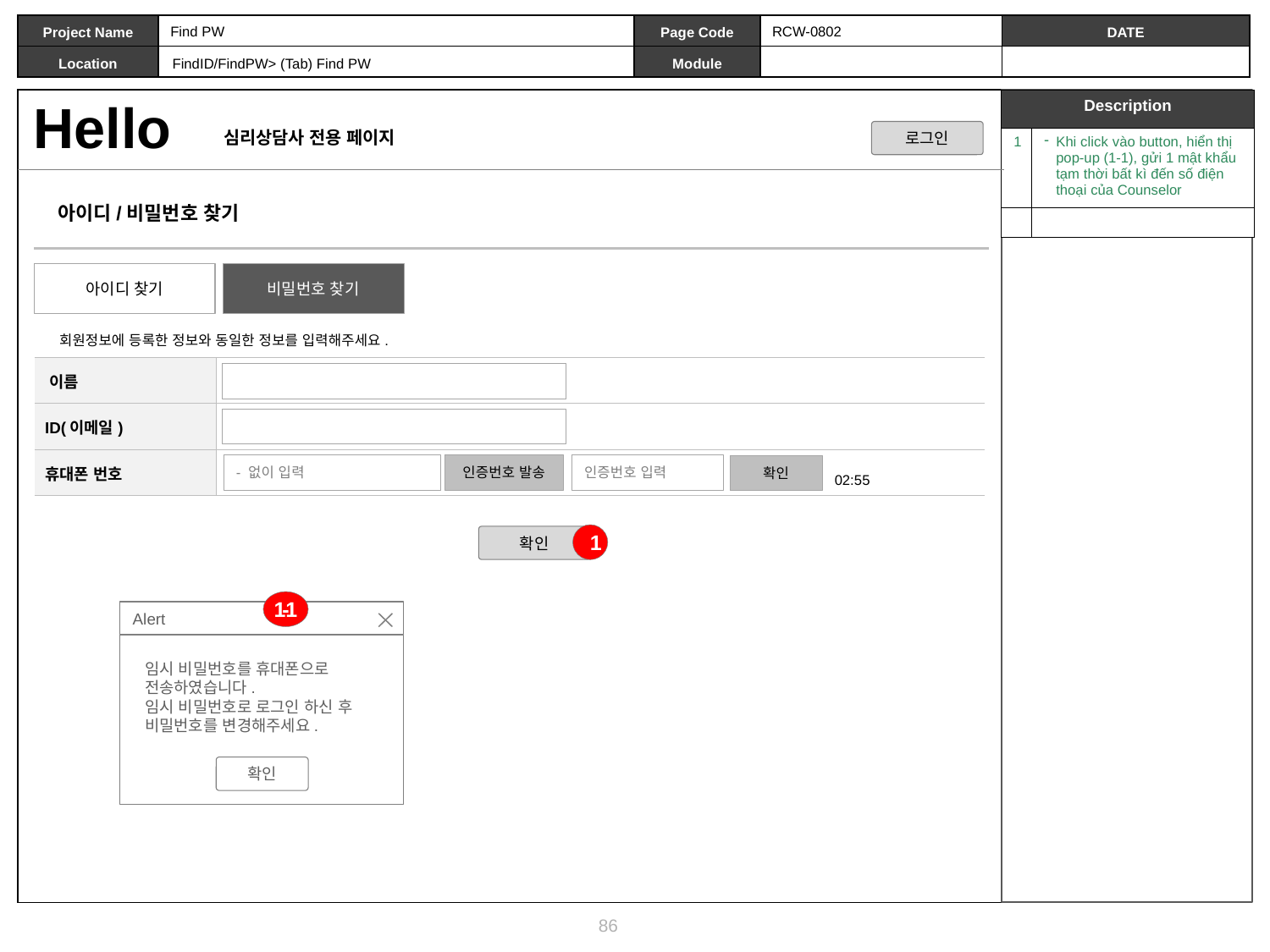

Find PW
RCW-0802
FindID/FindPW> (Tab) Find PW
Hello
| Description |  |
| --- | --- |
| 1 | Khi click vào button, hiển thị pop-up (1-1), gửi 1 mật khẩu tạm thời bất kì đến số điện thoại của Counselor |
|  |  |
심리상담사 전용 페이지
로그인
아이디/비밀번호 찾기
아이디 찾기
비밀번호 찾기
회원정보에 등록한 정보와 동일한 정보를 입력해주세요.
| 이름 |  |
| --- | --- |
| ID(이메일) |  |
| 휴대폰 번호 |  |

- 없이 입력
인증번호 발송
인증번호 입력
확인
02:55
1
확인
1-1
Alert

임시 비밀번호를 휴대폰으로 전송하였습니다.
임시 비밀번호로 로그인 하신 후 비밀번호를 변경해주세요.
확인
86